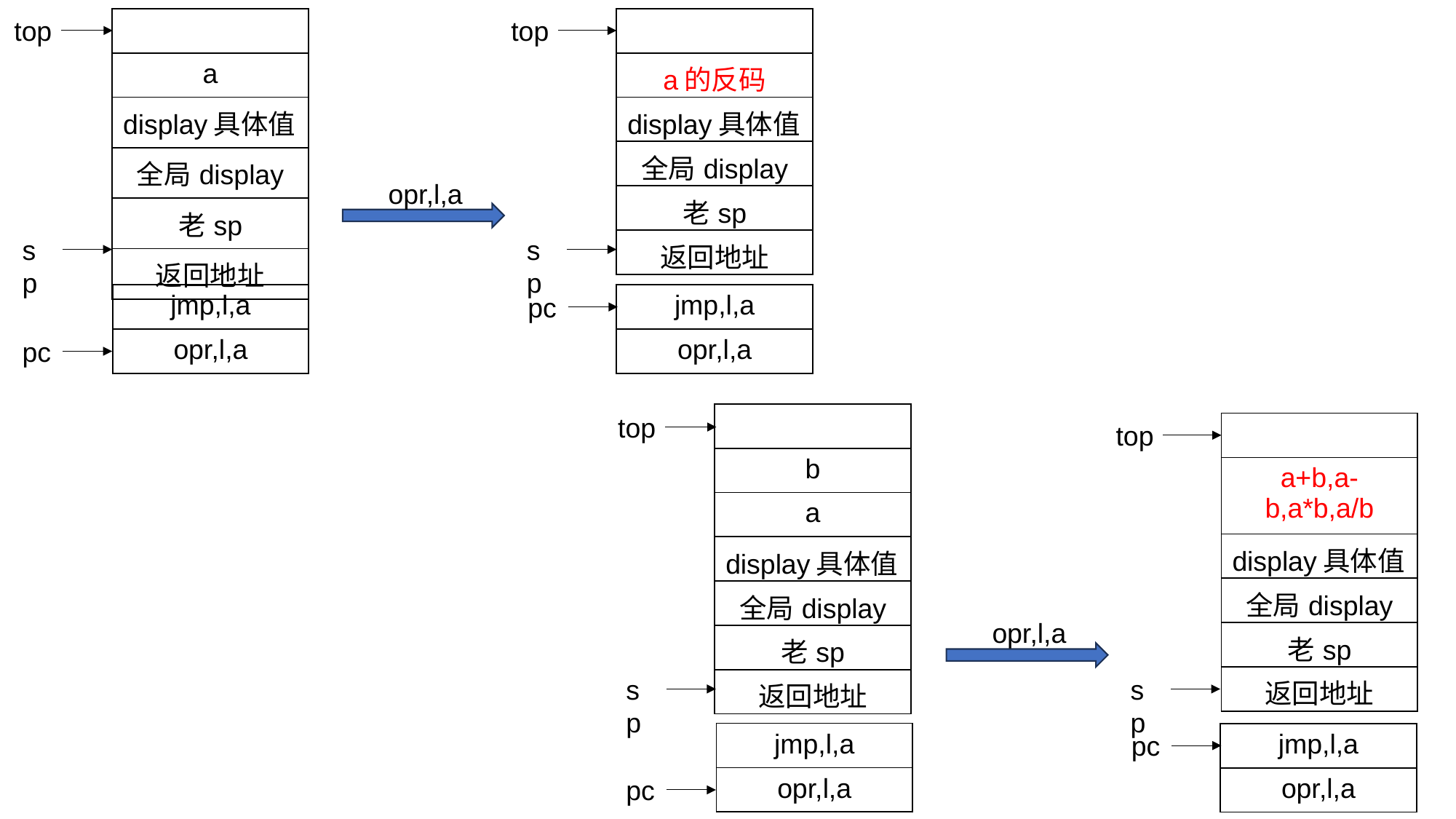

top
top
|  |
| --- |
| a |
| display具体值 |
| 全局display |
| 老sp |
| 返回地址 |
|  |
| --- |
| a的反码 |
| display具体值 |
| 全局display |
| 老sp |
| 返回地址 |
opr,l,a

sp
sp
| jmp,l,a |
| --- |
| opr,l,a |
pc
| jmp,l,a |
| --- |
| opr,l,a |
pc
|  |
| --- |
| b |
| a |
| display具体值 |
| 全局display |
| 老sp |
| 返回地址 |
top
top
|  |
| --- |
| a+b,a-b,a\*b,a/b |
| display具体值 |
| 全局display |
| 老sp |
| 返回地址 |
opr,l,a

sp
sp
| jmp,l,a |
| --- |
| opr,l,a |
pc
| jmp,l,a |
| --- |
| opr,l,a |
pc